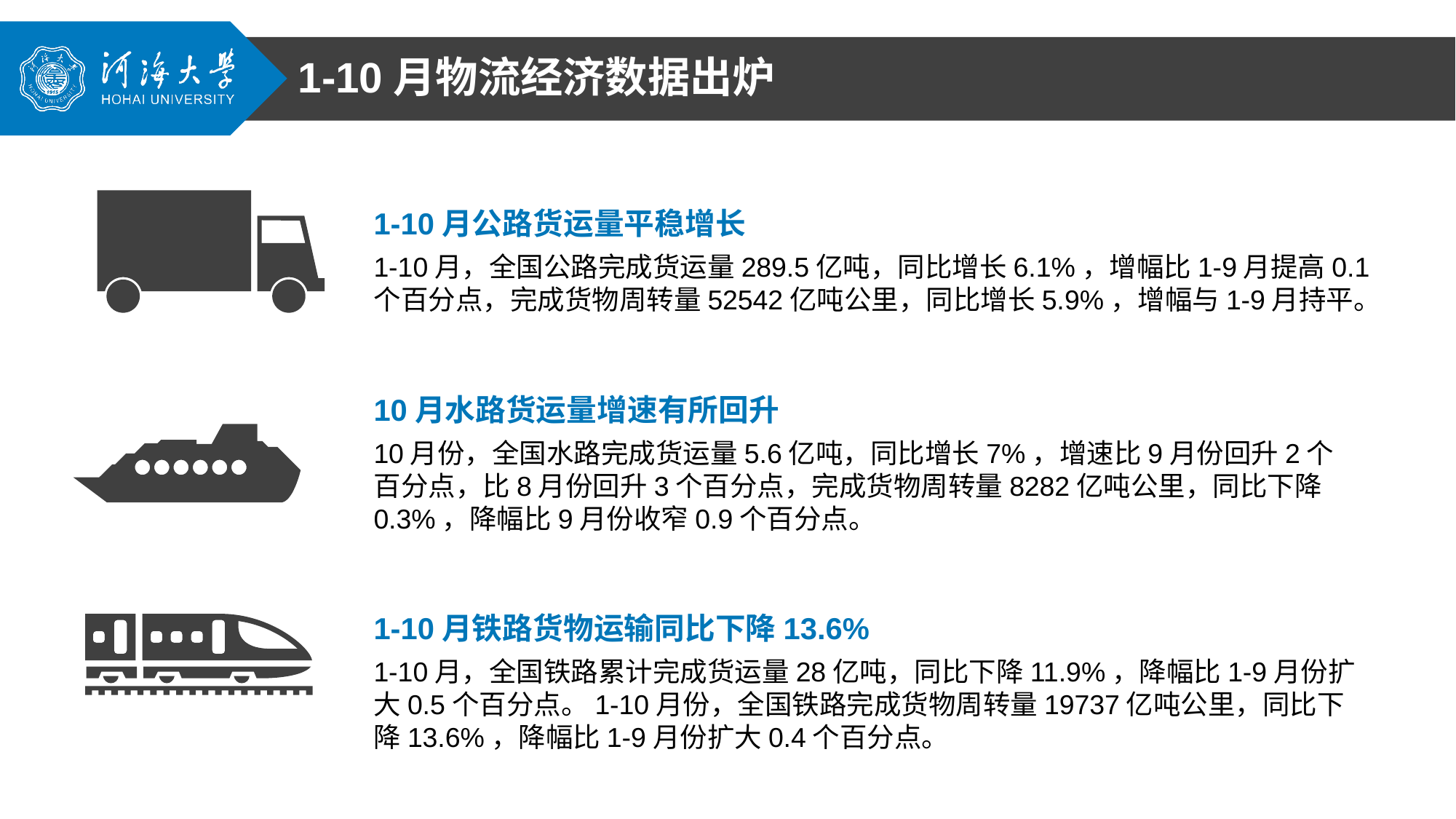

1-10月物流经济数据出炉

1-10月公路货运量平稳增长
1-10月，全国公路完成货运量289.5亿吨，同比增长6.1%，增幅比1-9月提高0.1个百分点，完成货物周转量52542亿吨公里，同比增长5.9%，增幅与1-9月持平。
10月水路货运量增速有所回升
10月份，全国水路完成货运量5.6亿吨，同比增长7%，增速比9月份回升2个百分点，比8月份回升3个百分点，完成货物周转量8282亿吨公里，同比下降0.3%，降幅比9月份收窄0.9个百分点。

1-10月铁路货物运输同比下降13.6%
1-10月，全国铁路累计完成货运量28亿吨，同比下降11.9%，降幅比1-9月份扩大0.5个百分点。1-10月份，全国铁路完成货物周转量19737亿吨公里，同比下降13.6%，降幅比1-9月份扩大0.4个百分点。